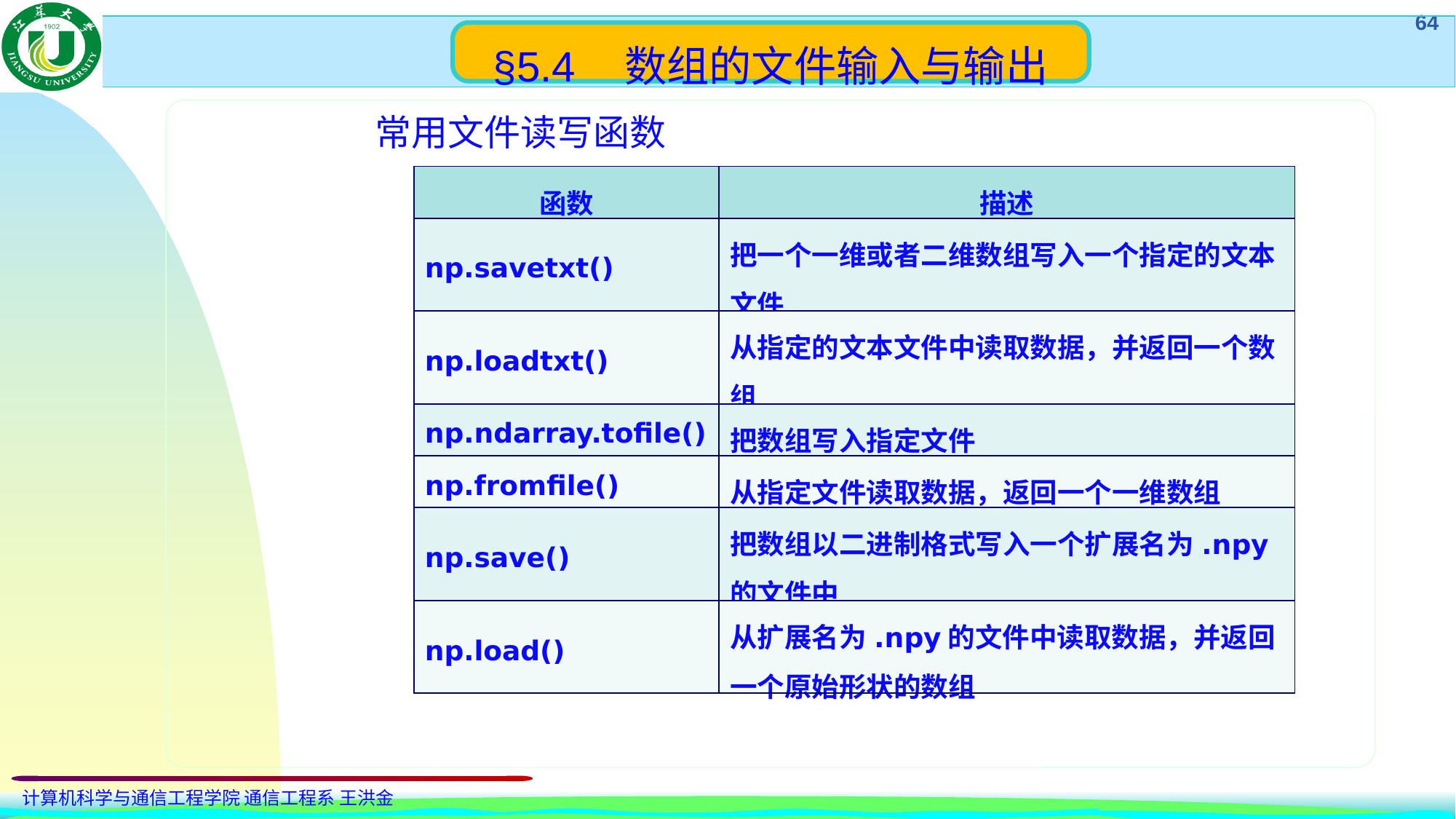

§5.4	 数组的文件输入与输出
常用文件读写函数
| 函数 | 描述 |
| --- | --- |
| np.savetxt() | 把一个一维或者二维数组写入一个指定的文本文件 |
| np.loadtxt() | 从指定的文本文件中读取数据，并返回一个数组 |
| np.ndarray.tofile() | 把数组写入指定文件 |
| np.fromfile() | 从指定文件读取数据，返回一个一维数组 |
| np.save() | 把数组以二进制格式写入一个扩展名为.npy的文件中 |
| np.load() | 从扩展名为.npy的文件中读取数据，并返回一个原始形状的数组 |